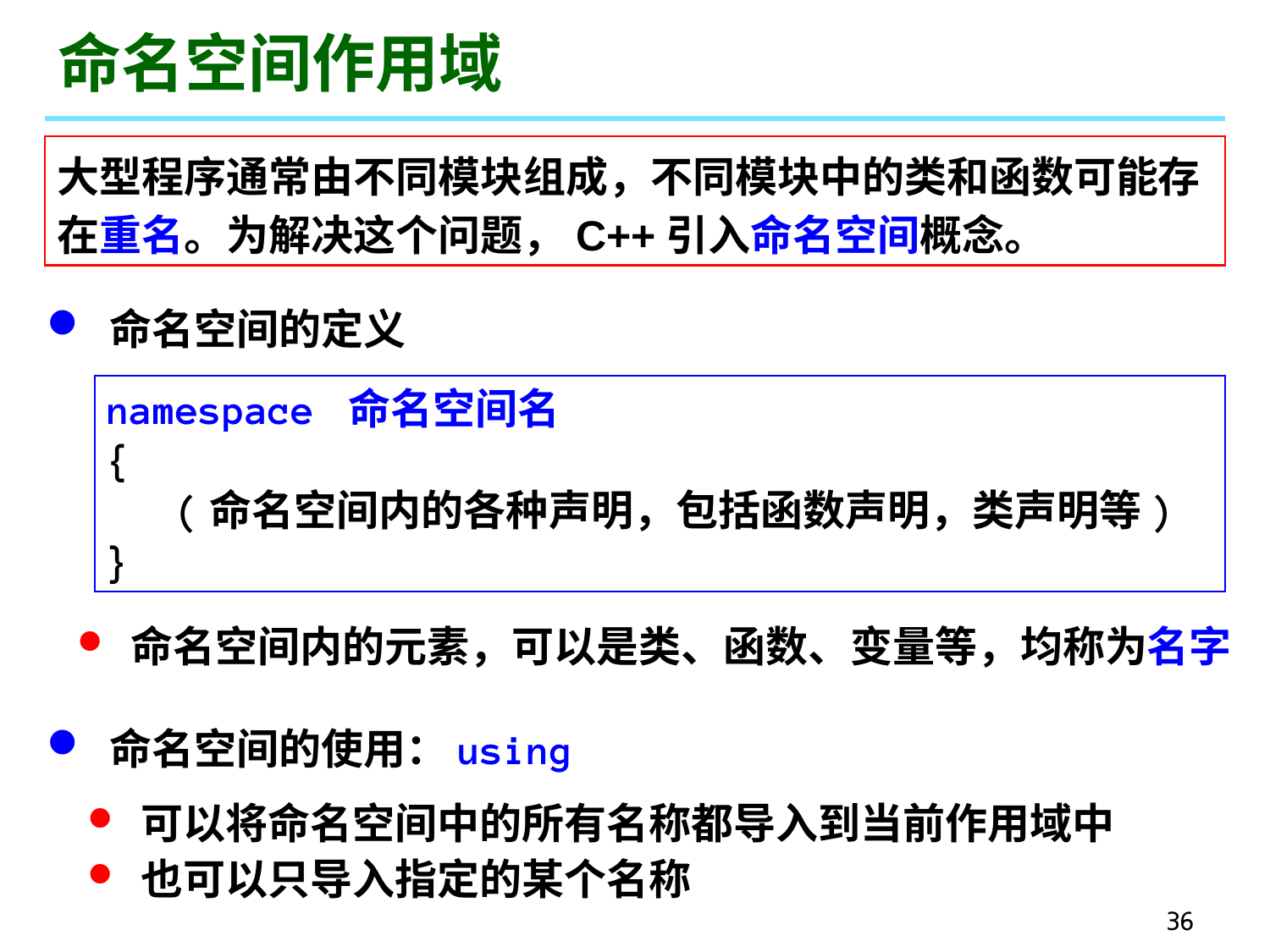

# 命名空间作用域
大型程序通常由不同模块组成，不同模块中的类和函数可能存在重名。为解决这个问题，C++引入命名空间概念。
 命名空间的定义
namespace 命名空间名
{
   (命名空间内的各种声明，包括函数声明，类声明等)
}
 命名空间内的元素，可以是类、函数、变量等，均称为名字
 命名空间的使用：using
 可以将命名空间中的所有名称都导入到当前作用域中
 也可以只导入指定的某个名称
36